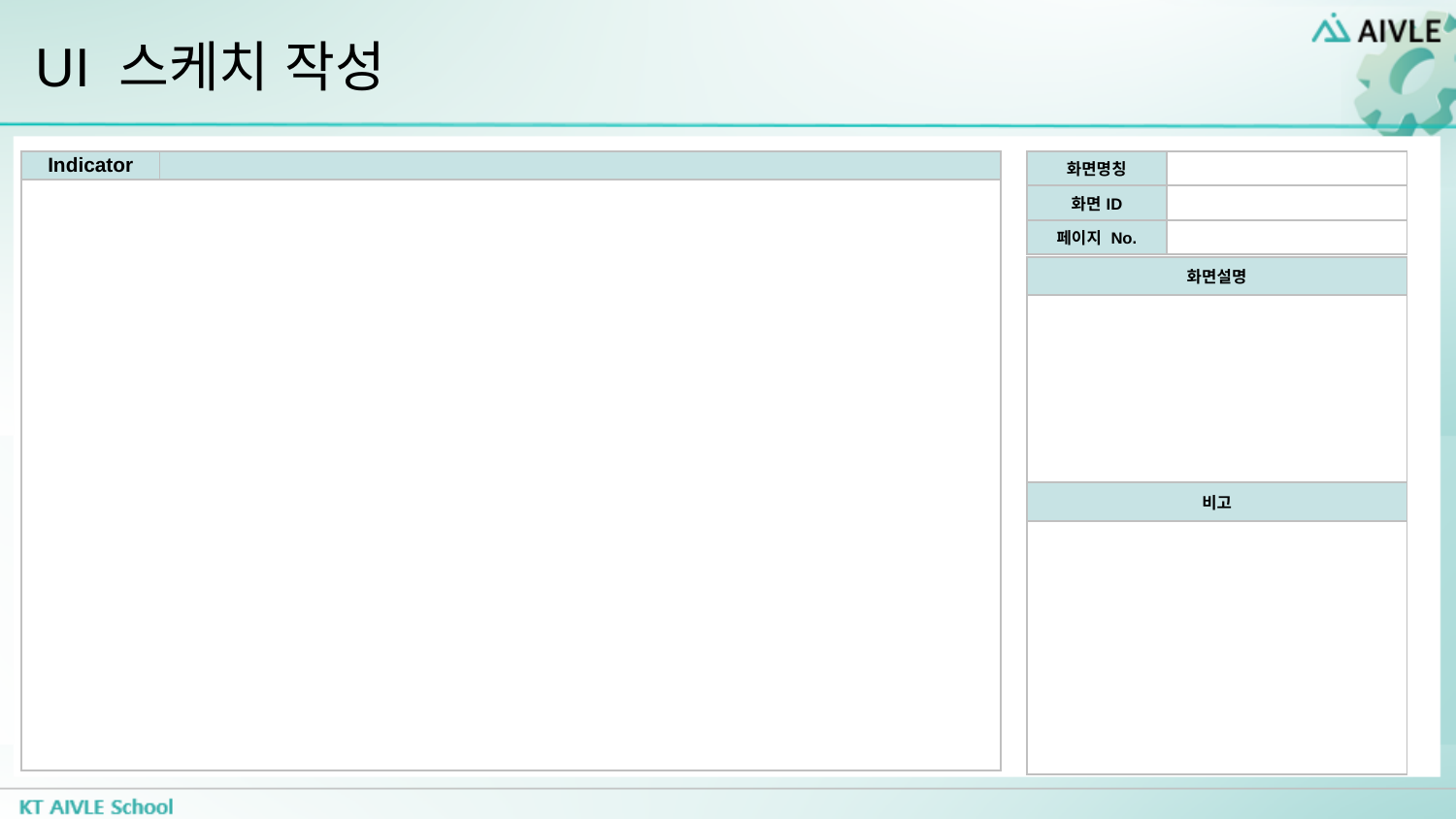

# UI 스케치 작성
| Indicator |  |
| --- | --- |
|  |  |
| 화면명칭 |  |
| --- | --- |
| 화면ID |  |
| 페이지 No. |  |
| 화면설명 |
| --- |
|  |
| 비고 |
|  |